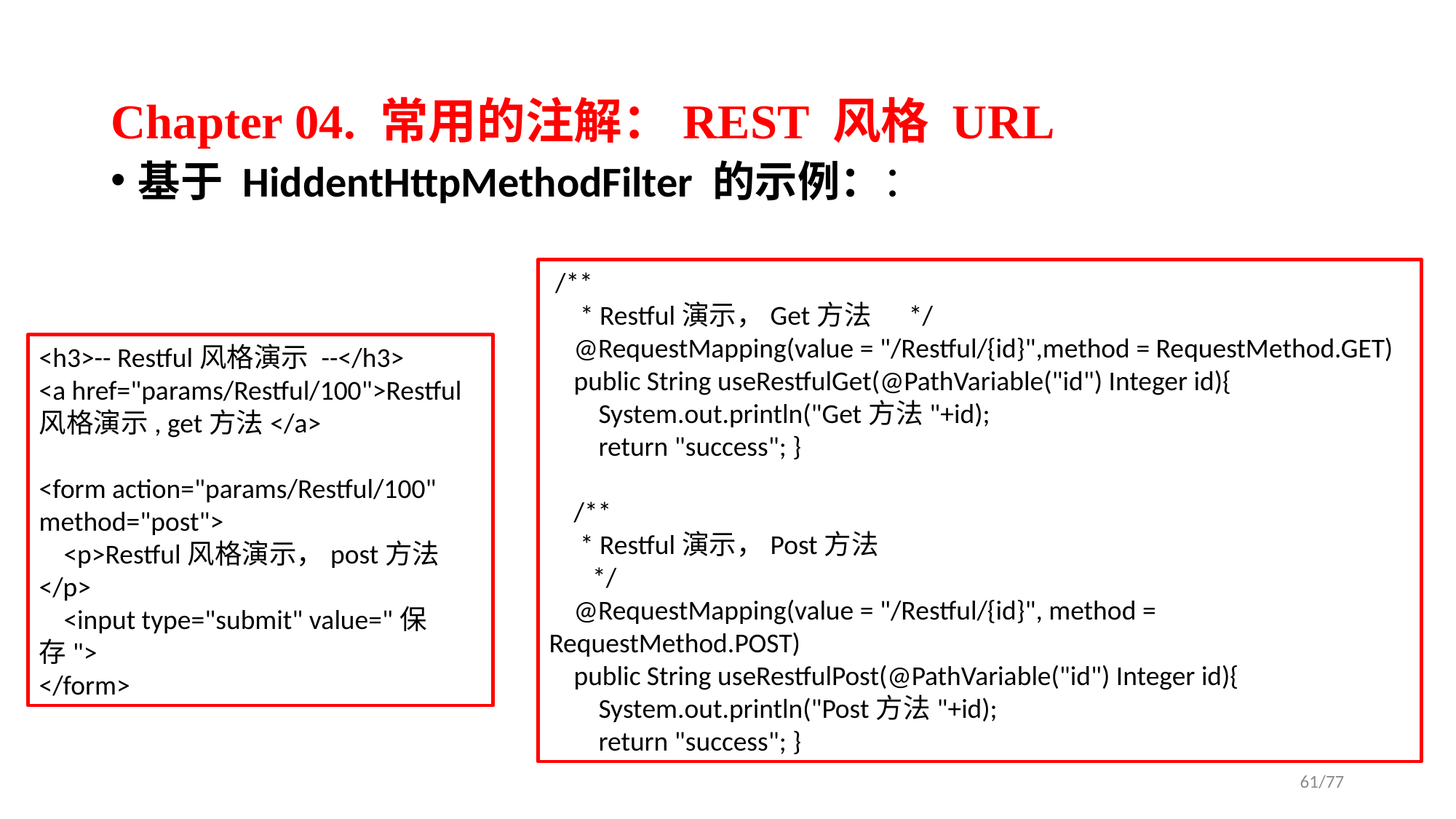

# Chapter 04. 常用的注解：REST 风格 URL
基于 HiddentHttpMethodFilter 的示例：：

 /**
     * Restful演示，Get方法     */
    @RequestMapping(value = "/Restful/{id}",method = RequestMethod.GET)
    public String useRestfulGet(@PathVariable("id") Integer id){
        System.out.println("Get方法"+id);
        return "success"; }

    /**
     * Restful演示，Post方法
       */
    @RequestMapping(value = "/Restful/{id}", method = RequestMethod.POST)
    public String useRestfulPost(@PathVariable("id") Integer id){
        System.out.println("Post方法"+id);
        return "success"; }
<h3>-- Restful风格演示 --</h3>
<a href="params/Restful/100">Restful风格演示, get方法</a>

<form action="params/Restful/100" method="post">
    <p>Restful风格演示，post方法</p>
    <input type="submit" value="保存">
</form>
61